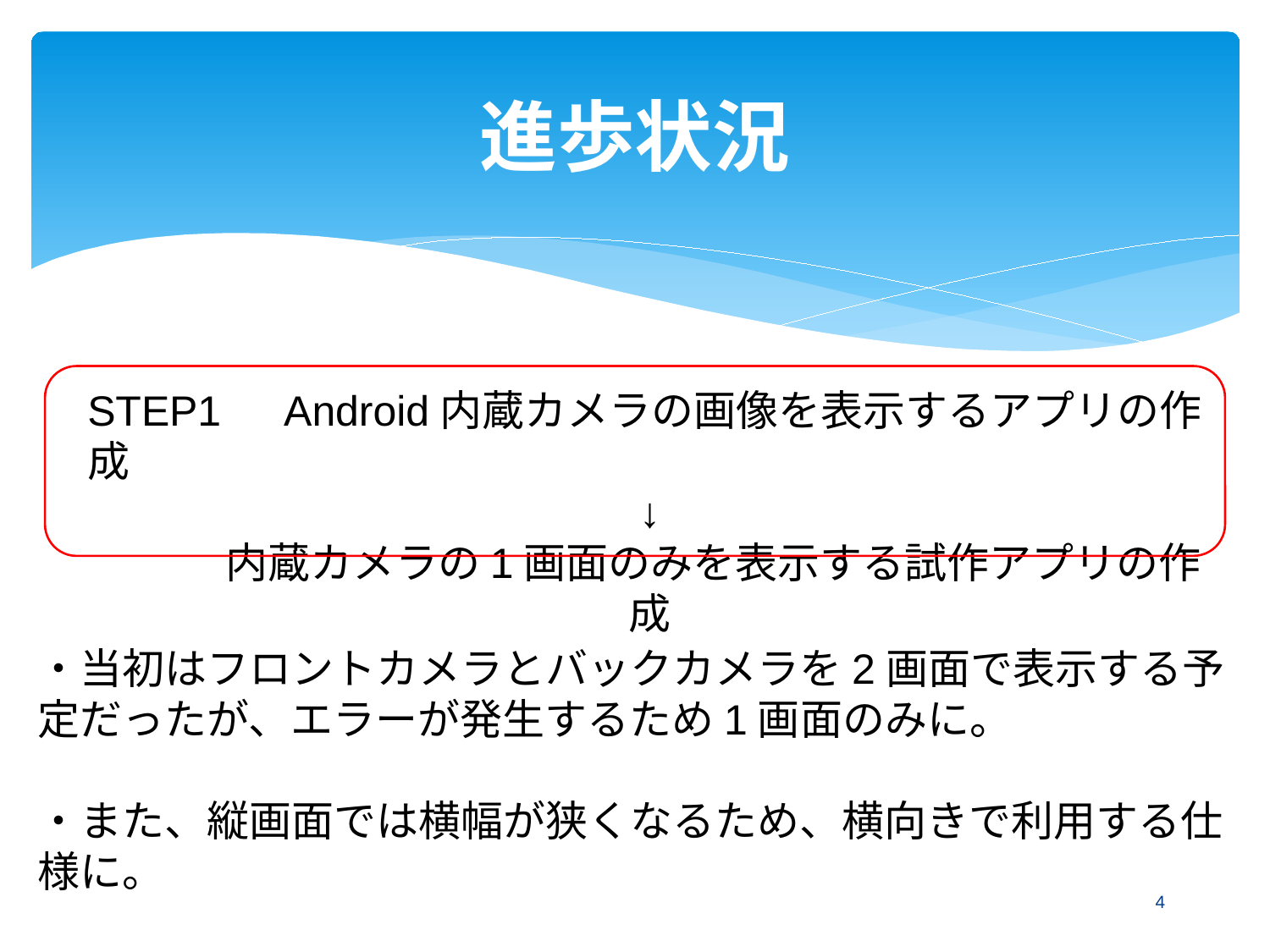

# 進歩状況

STEP1　Android内蔵カメラの画像を表示するアプリの作成
↓
　　　内蔵カメラの1画面のみを表示する試作アプリの作成
・当初はフロントカメラとバックカメラを2画面で表示する予定だったが、エラーが発生するため1画面のみに。

・また、縦画面では横幅が狭くなるため、横向きで利用する仕様に。
4